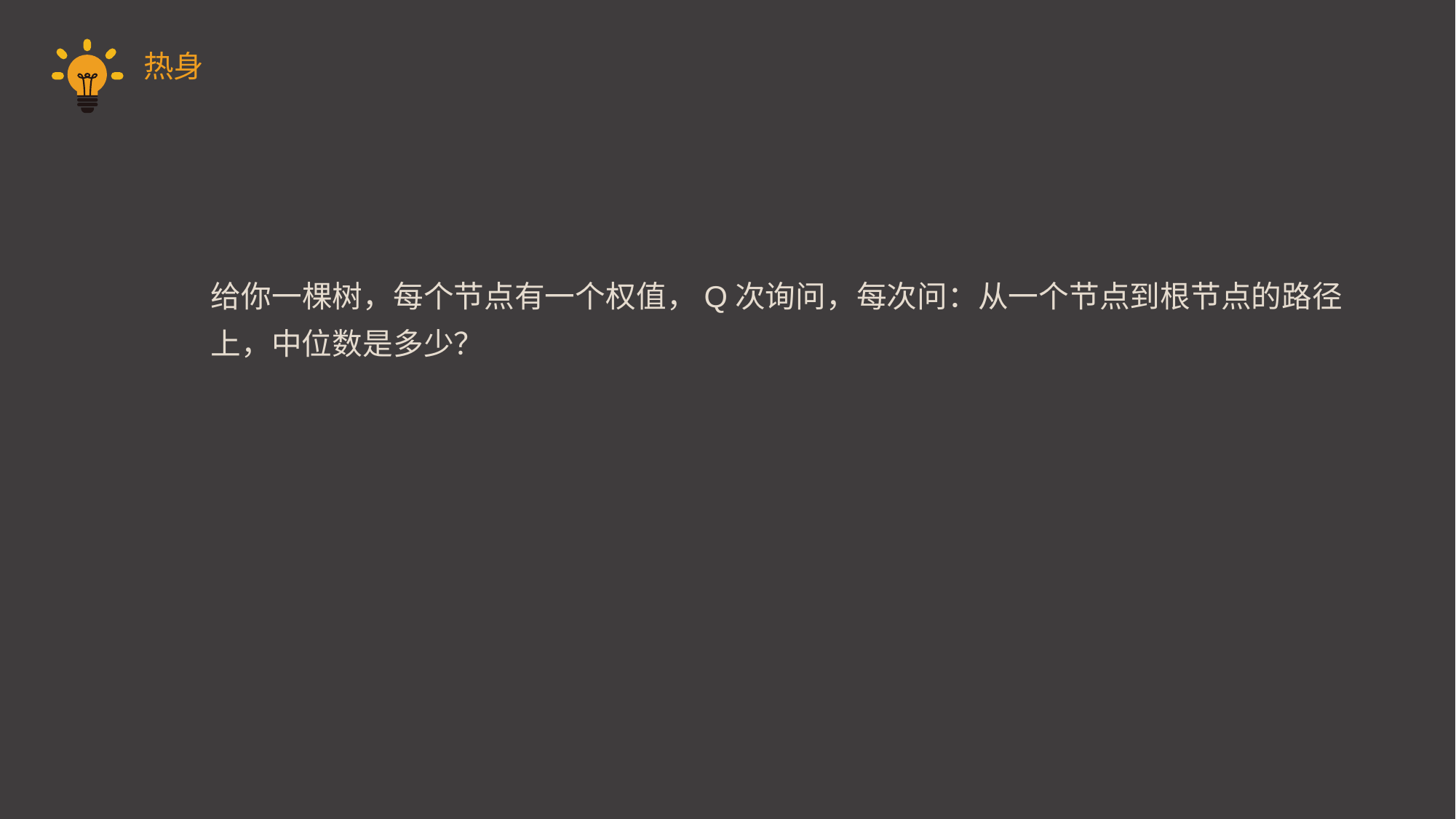

热身
给你一棵树，每个节点有一个权值，Q次询问，每次问：从一个节点到根节点的路径上，中位数是多少？